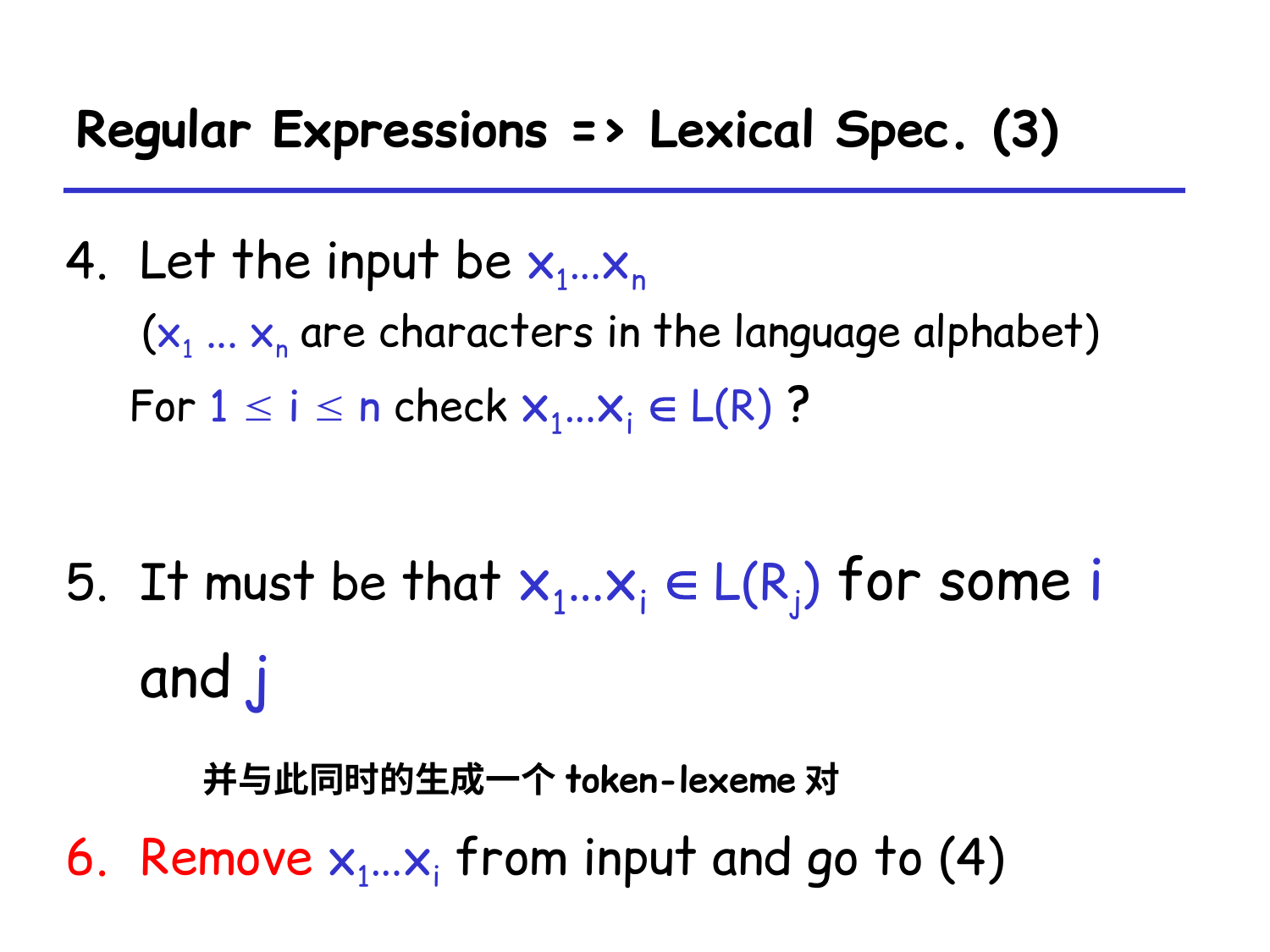

# Regular Expressions => Lexical Spec. (3)
Let the input be x1…xn
 (x1 ... xn are characters in the language alphabet)
For 1 ≤ i ≤ n check x1…xi ∈ L(R) ?

It must be that x1…xi ∈ L(Rj) for some i and j

Remove x1…xi from input and go to (4)
并与此同时的生成一个token-lexeme对
28